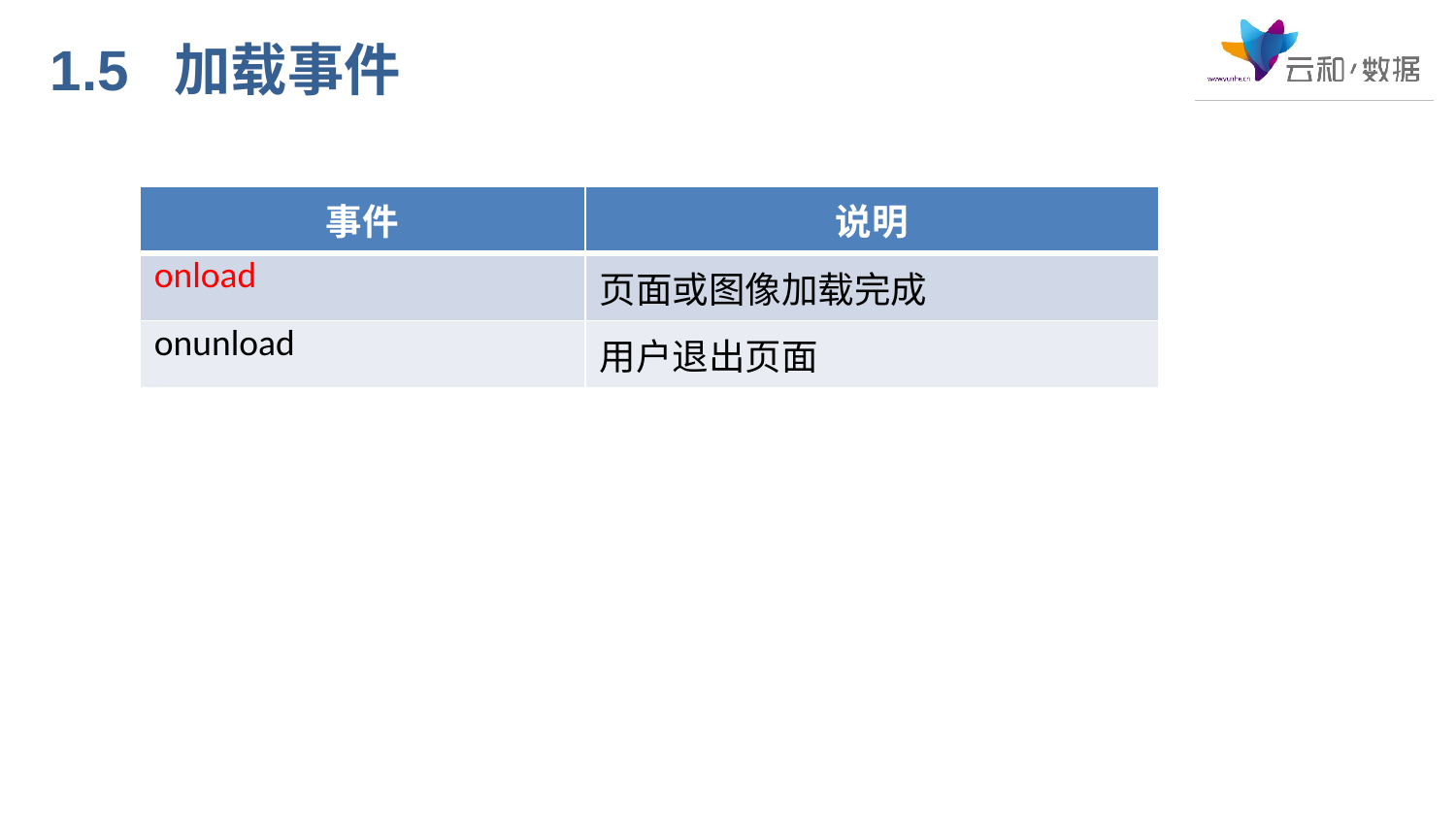

1.5  加载事件
| 事件 | 说明 |
| --- | --- |
| onload | 页面或图像加载完成 |
| onunload | 用户退出页面 |
12